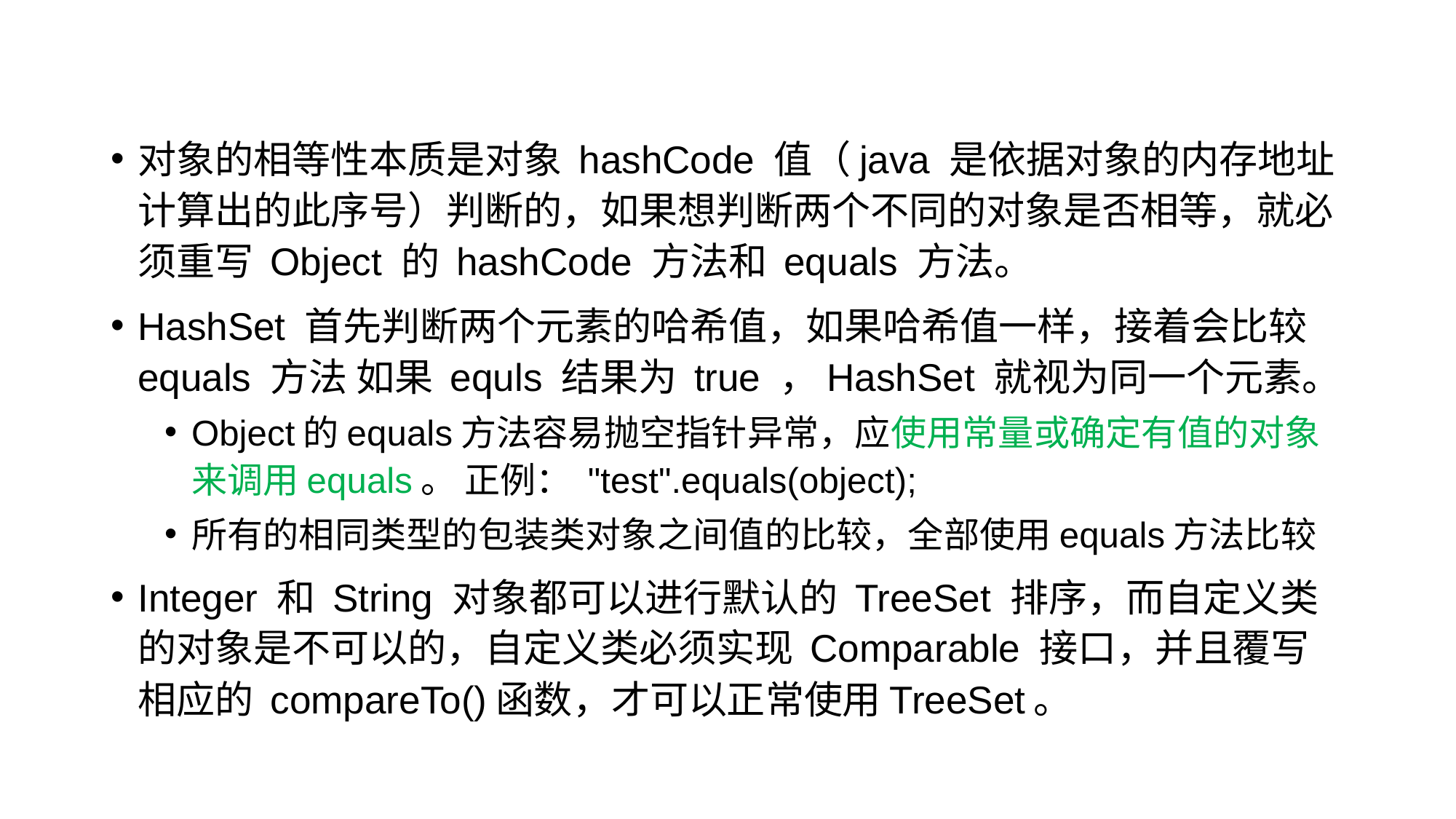

对象的相等性本质是对象 hashCode 值（java 是依据对象的内存地址计算出的此序号）判断的，如果想判断两个不同的对象是否相等，就必须重写 Object 的 hashCode 方法和 equals 方法。
HashSet 首先判断两个元素的哈希值，如果哈希值一样，接着会比较equals 方法 如果 equls 结果为 true ，HashSet 就视为同一个元素。
Object的equals方法容易抛空指针异常，应使用常量或确定有值的对象来调用equals。 正例： "test".equals(object);
所有的相同类型的包装类对象之间值的比较，全部使用equals方法比较
Integer 和 String 对象都可以进行默认的 TreeSet 排序，而自定义类的对象是不可以的，自定义类必须实现 Comparable 接口，并且覆写相应的 compareTo()函数，才可以正常使用TreeSet。